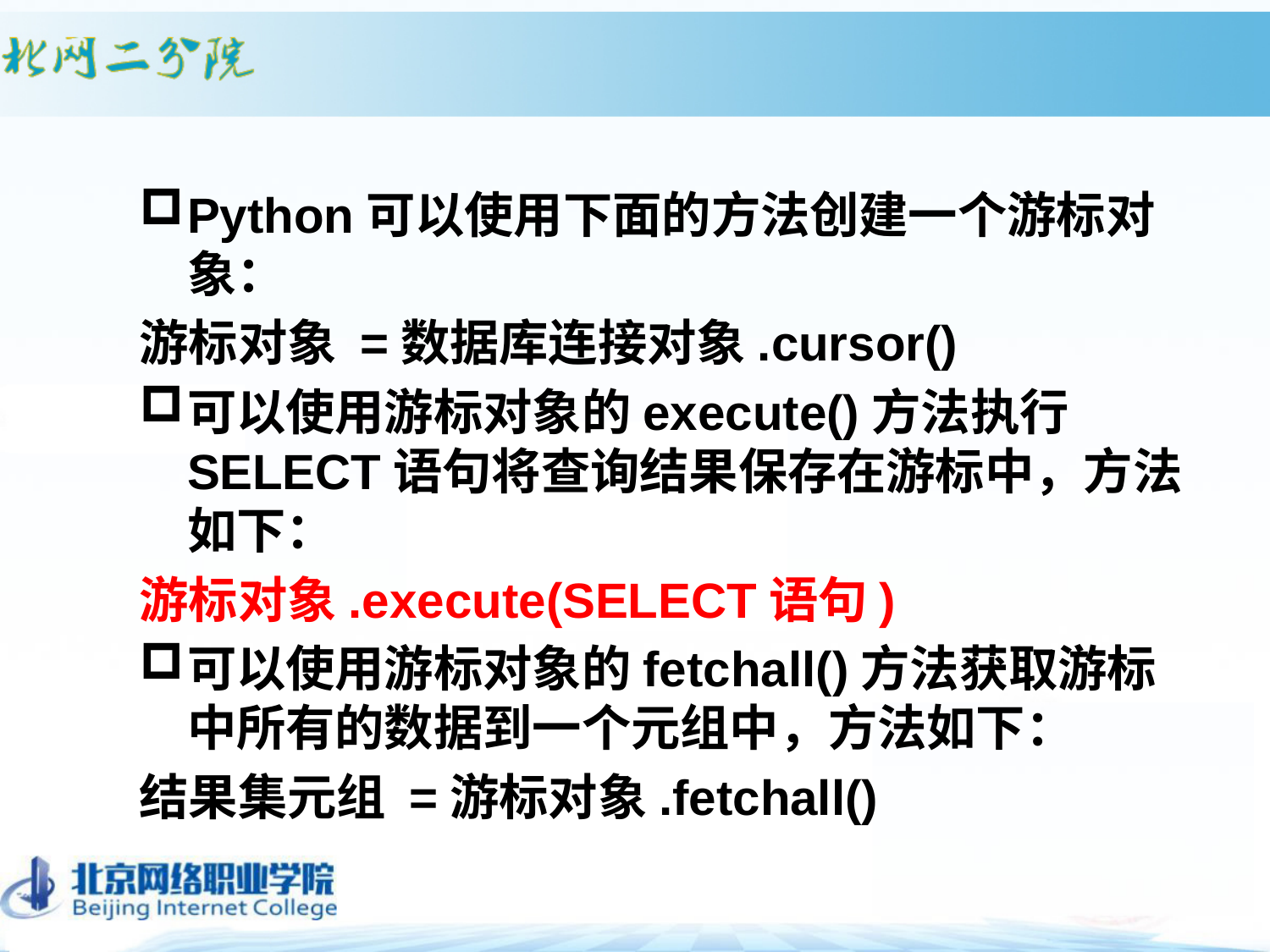

#
Python可以使用下面的方法创建一个游标对象：
游标对象 =数据库连接对象.cursor()
可以使用游标对象的execute()方法执行SELECT语句将查询结果保存在游标中，方法如下：
游标对象.execute(SELECT语句)
可以使用游标对象的fetchall()方法获取游标中所有的数据到一个元组中，方法如下：
结果集元组 =游标对象.fetchall()